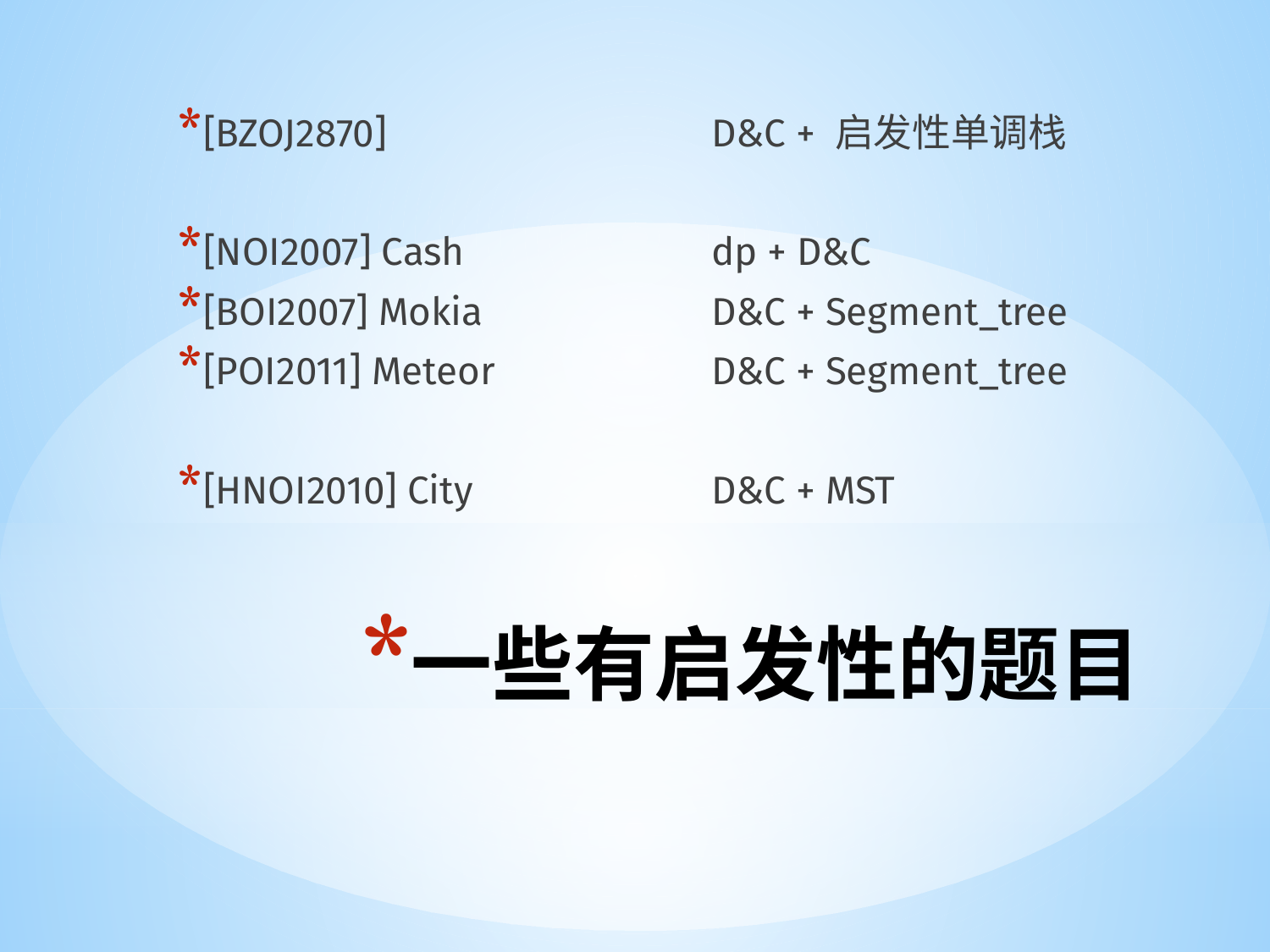

[BZOJ2870]			D&C + 启发性单调栈

[NOI2007] Cash		dp + D&C
[BOI2007] Mokia		D&C + Segment_tree
[POI2011] Meteor		D&C + Segment_tree

[HNOI2010] City		D&C + MST
# 一些有启发性的题目